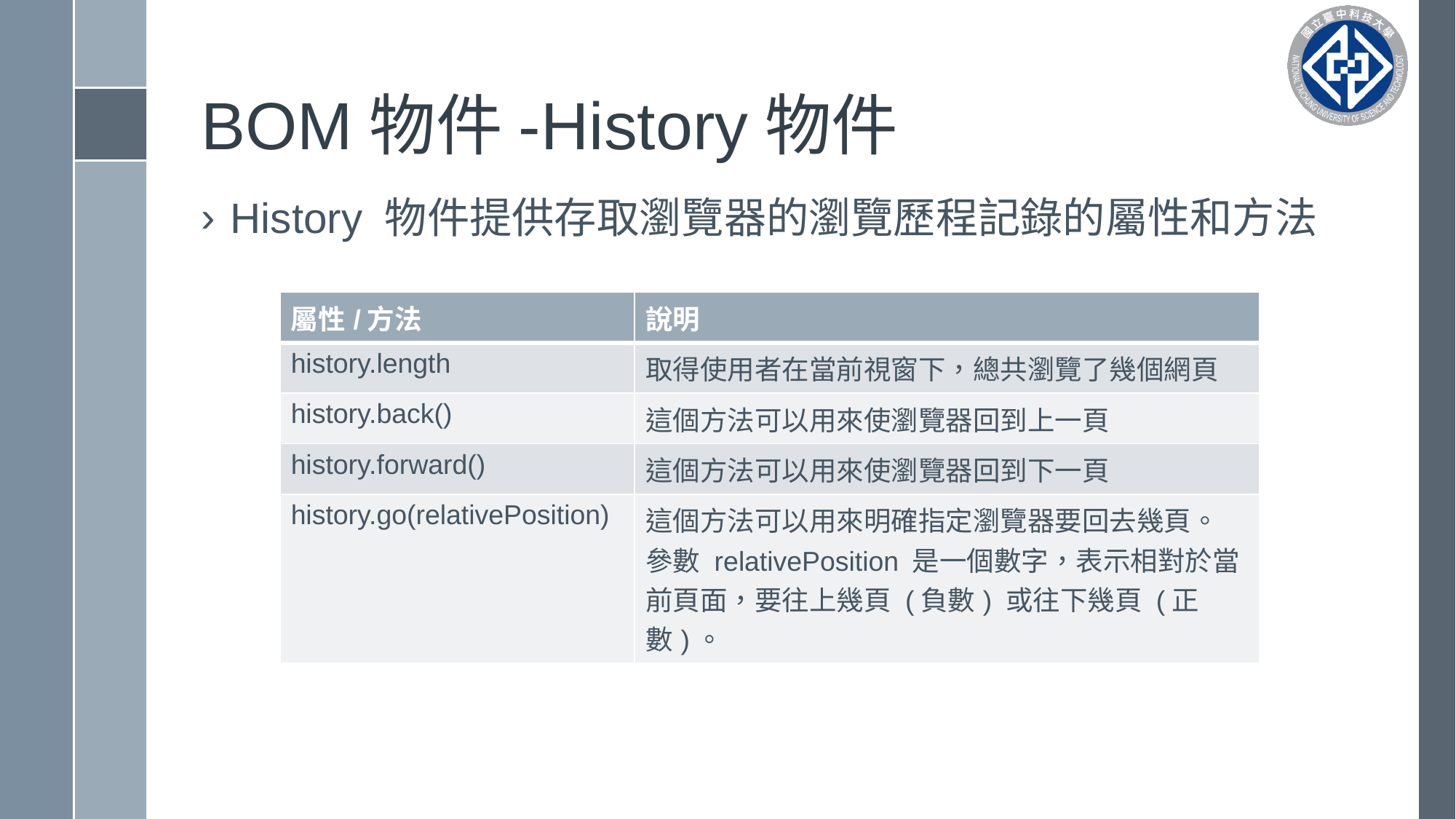

# BOM物件-History物件
History 物件提供存取瀏覽器的瀏覽歷程記錄的屬性和方法

| 屬性/方法 | 說明 |
| --- | --- |
| history.length | 取得使用者在當前視窗下，總共瀏覽了幾個網頁 |
| history.back() | 這個方法可以用來使瀏覽器回到上一頁 |
| history.forward() | 這個方法可以用來使瀏覽器回到下一頁 |
| history.go(relativePosition) | 這個方法可以用來明確指定瀏覽器要回去幾頁。 參數 relativePosition 是一個數字，表示相對於當前頁面，要往上幾頁 (負數) 或往下幾頁 (正數)。 |